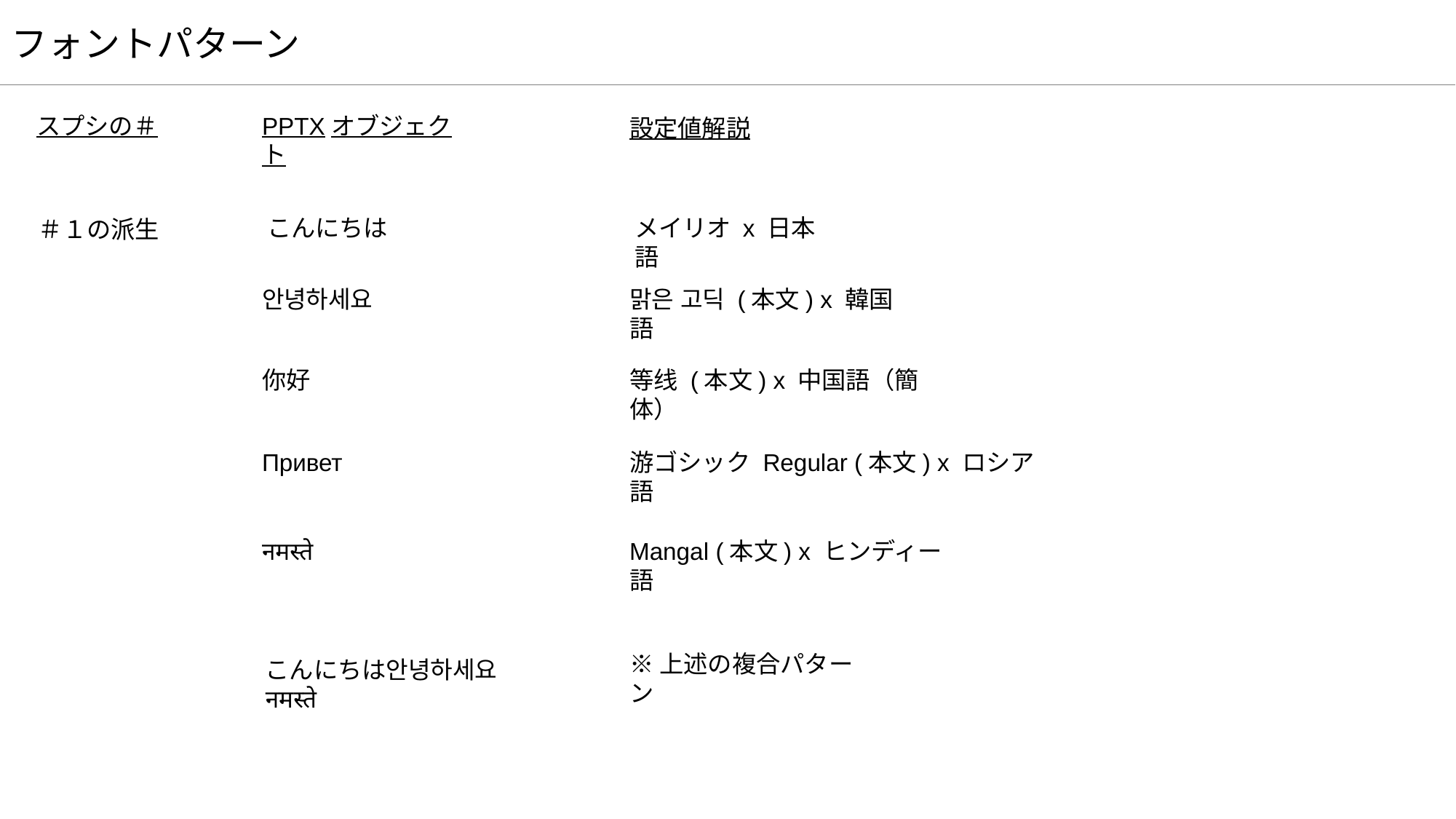

フォントパターン
PPTXオブジェクト
スプシの＃
設定値解説
こんにちは
メイリオ x 日本語
＃１の派生
안녕하세요
맑은 고딕 (本文) x 韓国語
你好
等线 (本文) x 中国語（簡体）
Привет
游ゴシック Regular (本文) x ロシア語
नमस्ते
Mangal (本文) x ヒンディー語
※上述の複合パターン
こんにちは안녕하세요
नमस्ते